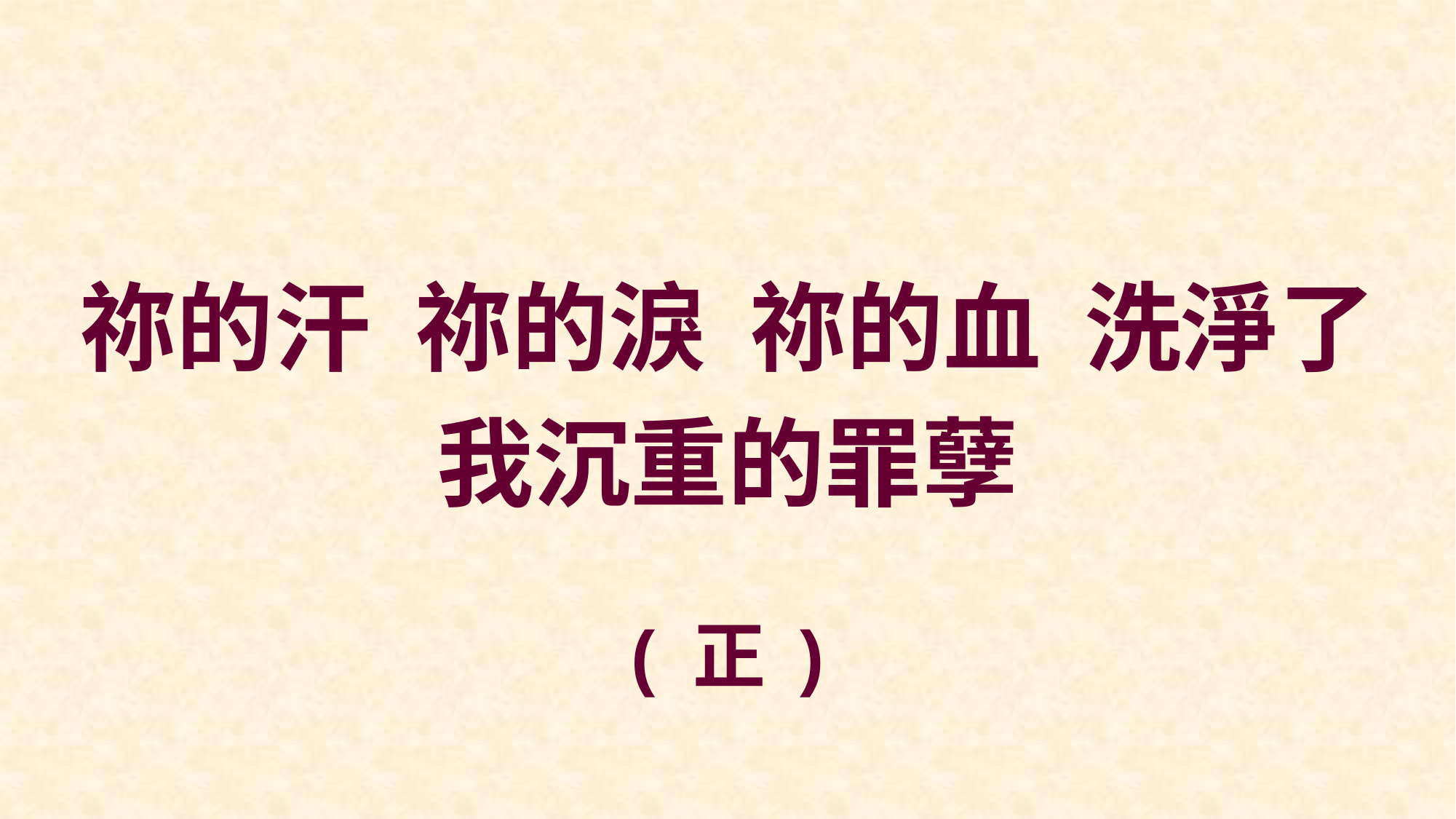

祢的汗  祢的淚  祢的血  洗淨了
我沉重的罪孽
( 正 )